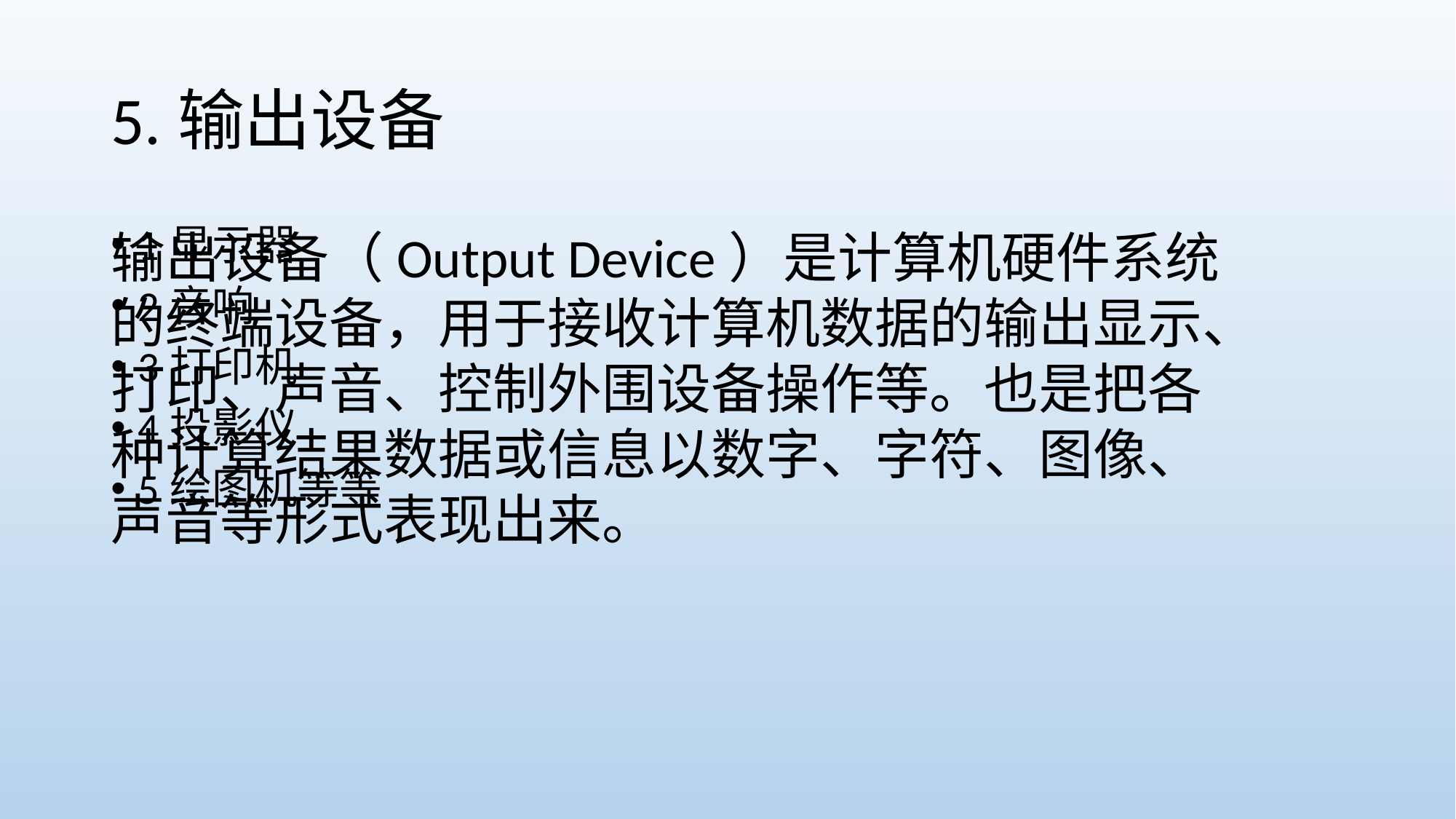

# 5.输出设备
1显示器
2音响
3打印机
4投影仪
5绘图机等等
输出设备（Output Device）是计算机硬件系统的终端设备，用于接收计算机数据的输出显示、打印、声音、控制外围设备操作等。也是把各种计算结果数据或信息以数字、字符、图像、声音等形式表现出来。